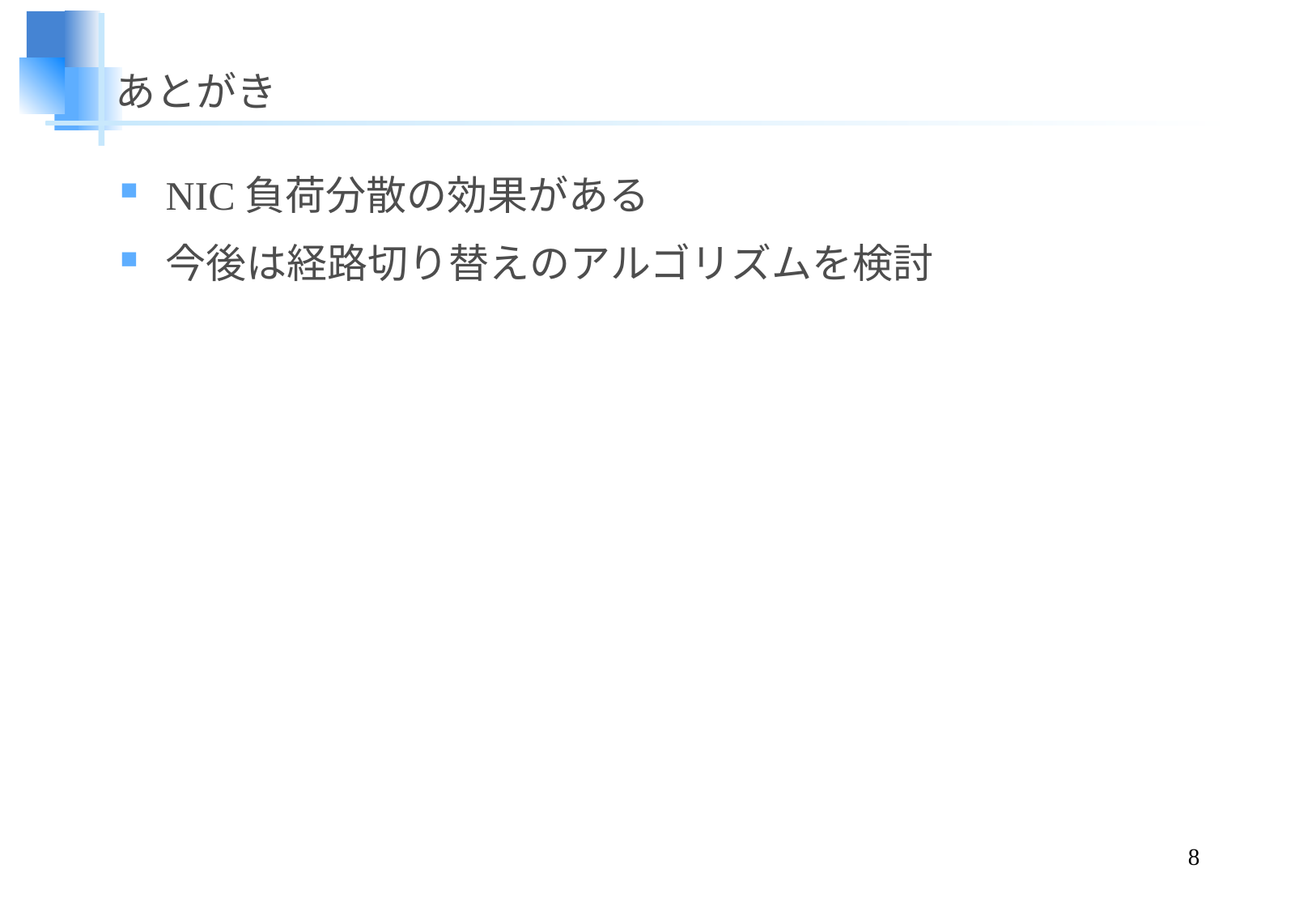

# あとがき
NIC負荷分散の効果がある
今後は経路切り替えのアルゴリズムを検討
8